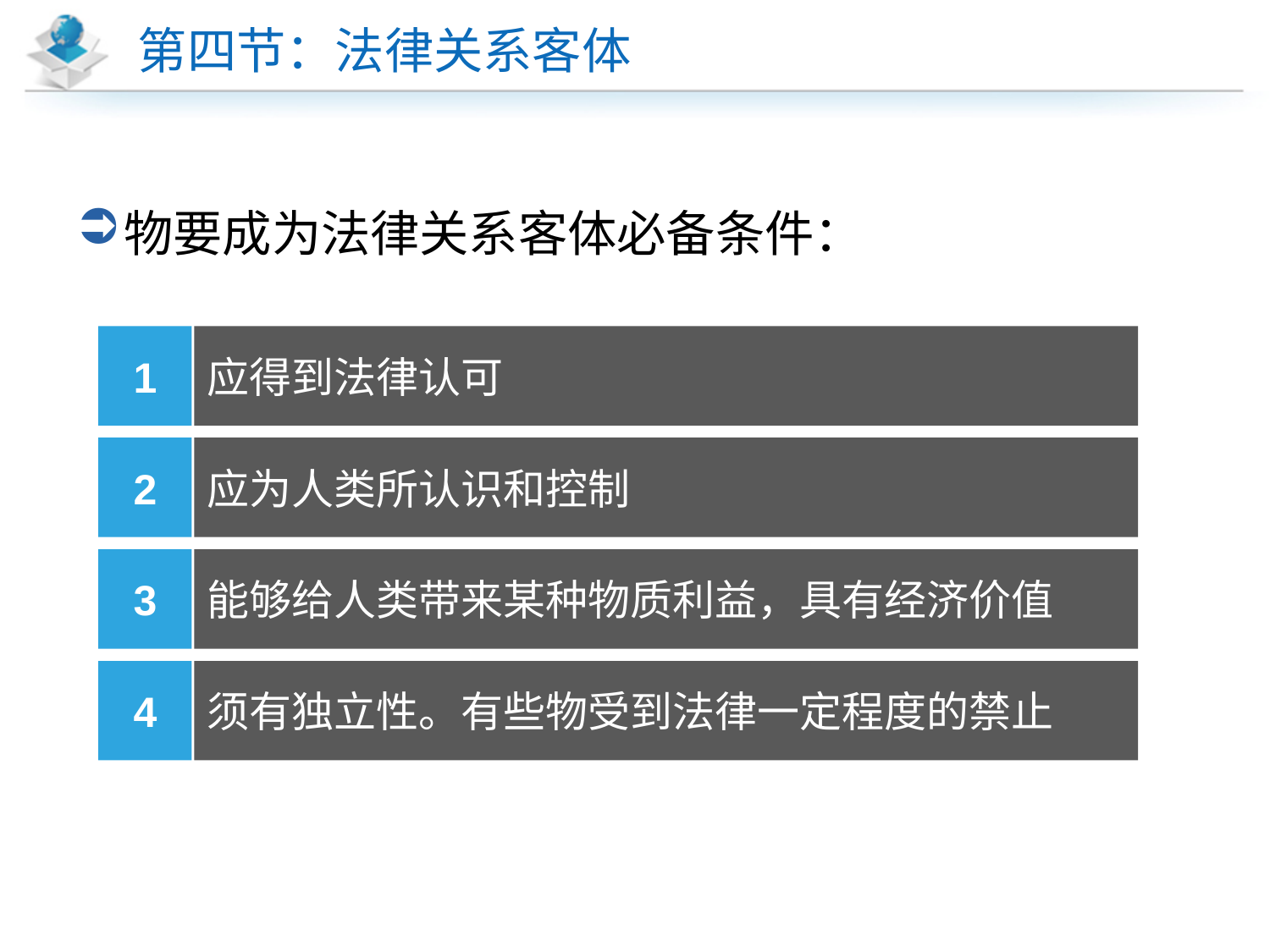

# 第四节：法律关系客体
物要成为法律关系客体必备条件：
1
应得到法律认可
2
应为人类所认识和控制
3
能够给人类带来某种物质利益，具有经济价值
4
须有独立性。有些物受到法律一定程度的禁止